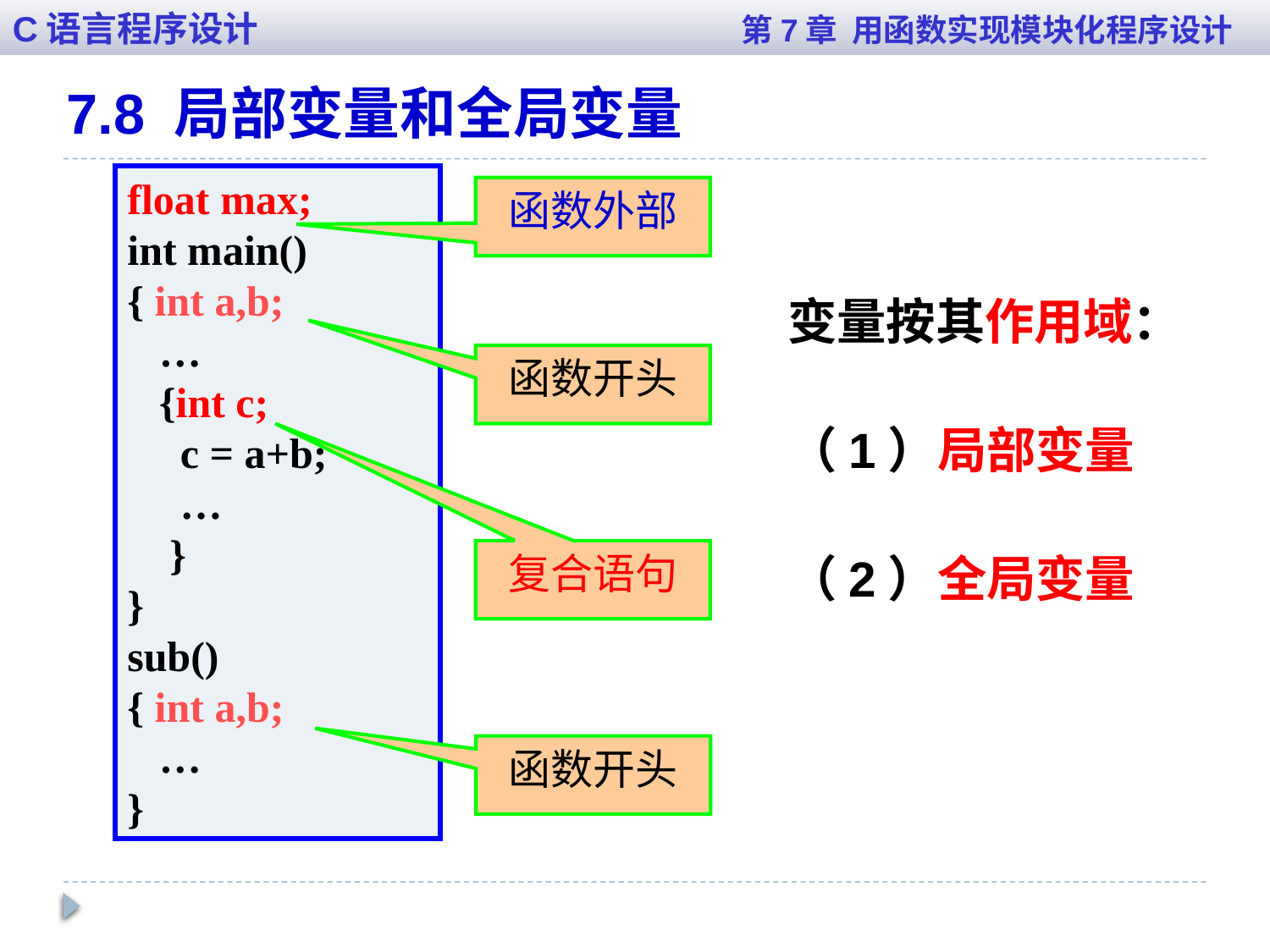

C语言程序设计                                                            第7章  用函数实现模块化程序设计
7.8 局部变量和全局变量
float max;
int main()
{ int a,b;
   …
   {int c;
     c = a+b;
     …
    }
}
sub()
{ int a,b;
   …
}
函数外部
变量按其作用域：
（1）局部变量
（2）全局变量
函数开头
复合语句
函数开头